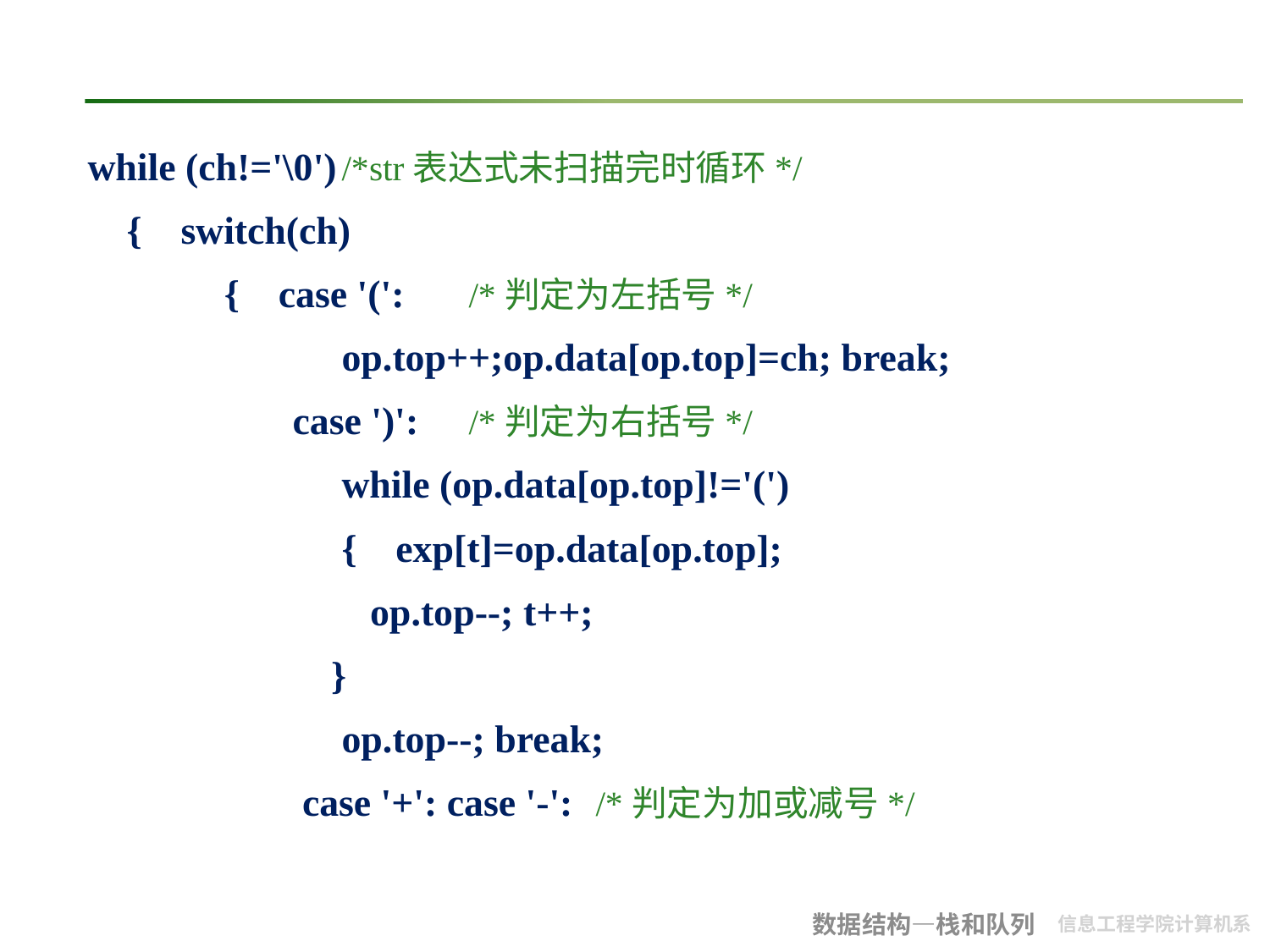

#
while (ch!='\0')	/*str表达式未扫描完时循环*/
    {    switch(ch)
	 {    case '(':	/*判定为左括号*/
		op.top++;op.data[op.top]=ch; break;
	        case ')':	/*判定为右括号*/
		while (op.data[op.top]!='(')
		{    exp[t]=op.data[op.top];
                             op.top--; t++;
                         }
		op.top--; break;
	         case '+': case '-': 	/*判定为加或减号*/